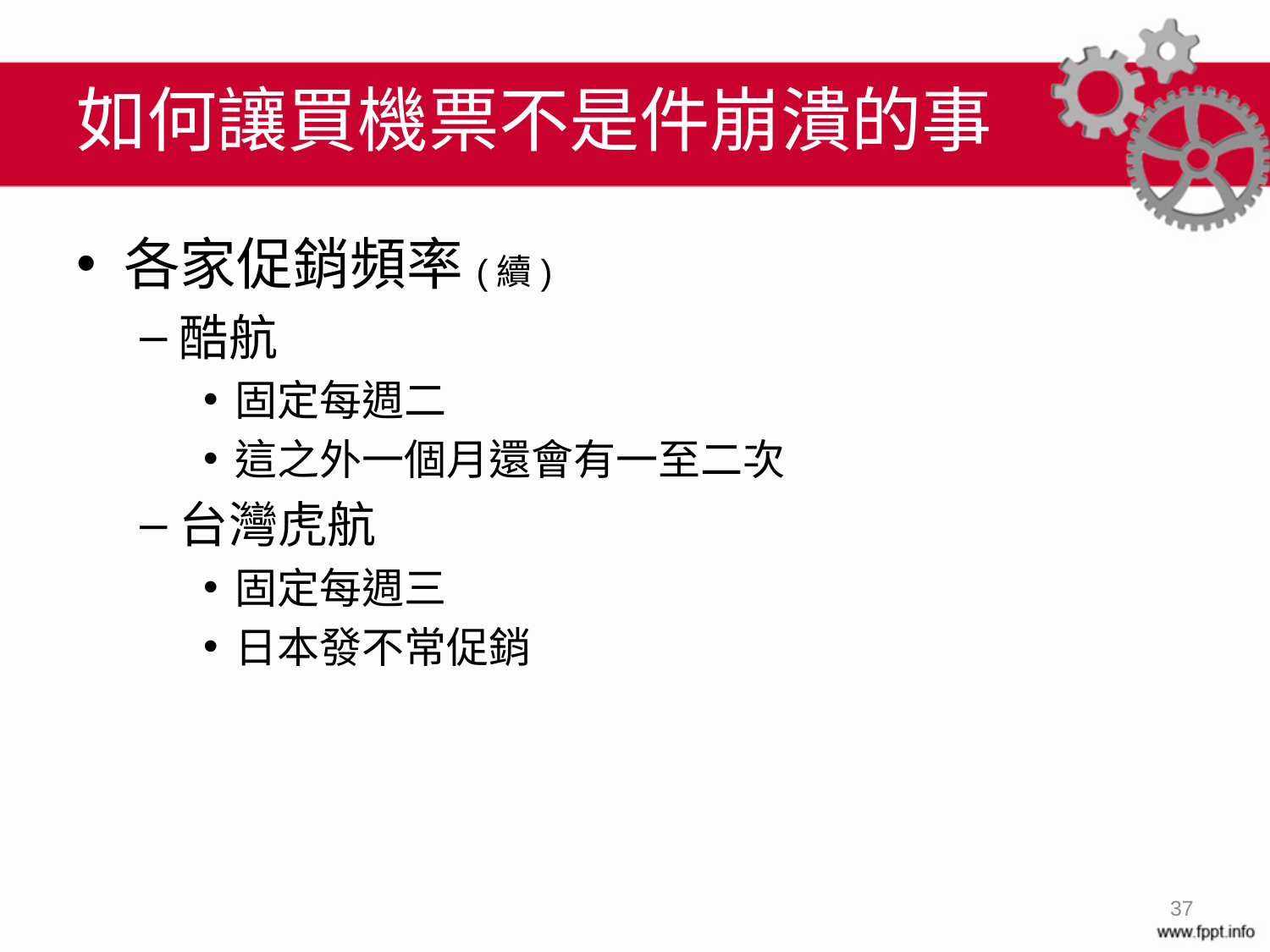

# 如何讓買機票不是件崩潰的事
各家促銷頻率(續)
酷航
固定每週二
這之外一個月還會有一至二次
台灣虎航
固定每週三
日本發不常促銷
37